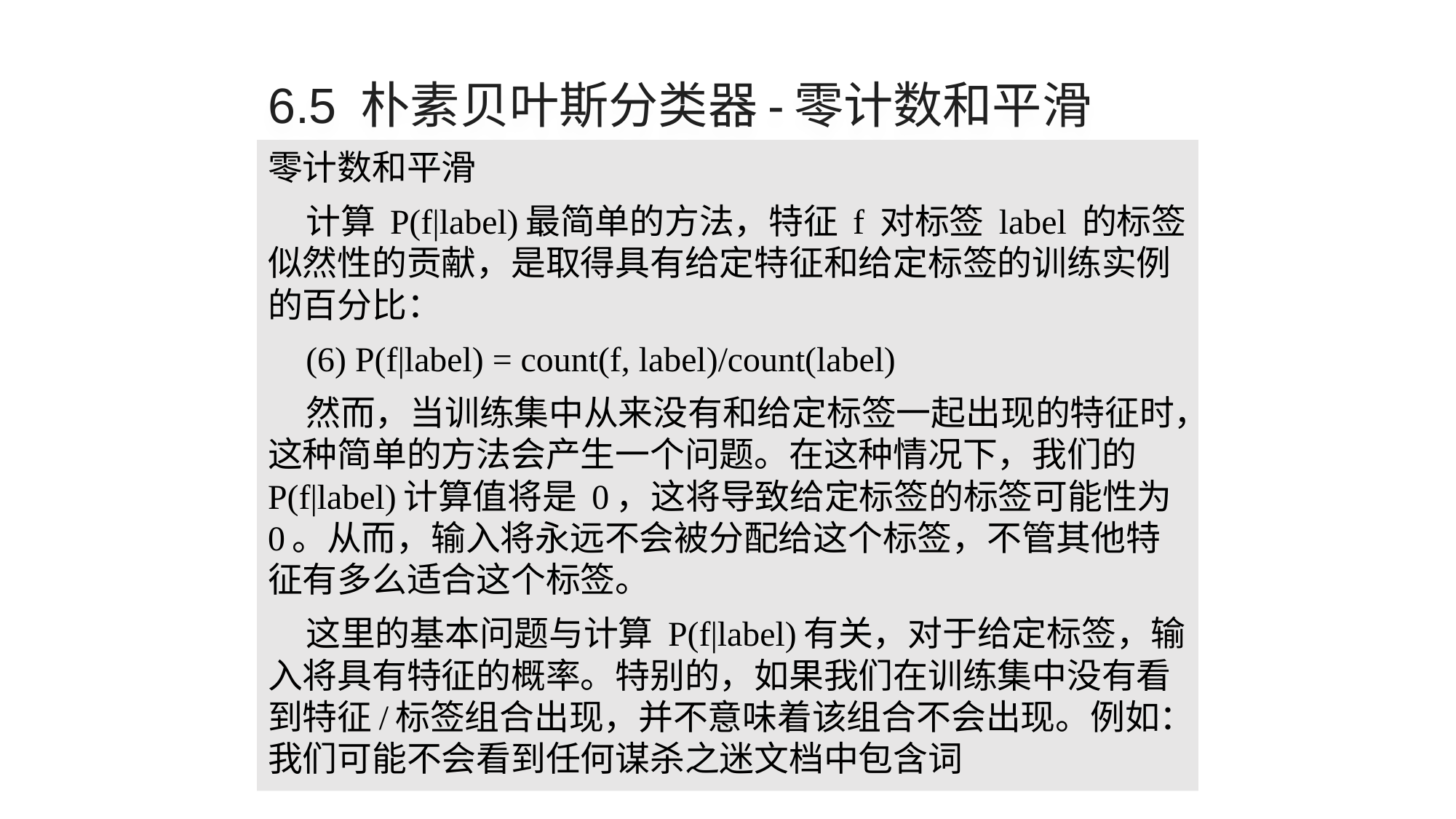

# 6.5 朴素贝叶斯分类器-零计数和平滑
零计数和平滑
计算 P(f|label)最简单的方法，特征 f 对标签 label 的标签似然性的贡献，是取得具有给定特征和给定标签的训练实例的百分比：
(6) P(f|label) = count(f, label)/count(label)
然而，当训练集中从来没有和给定标签一起出现的特征时，这种简单的方法会产生一个问题。在这种情况下，我们的 P(f|label)计算值将是 0，这将导致给定标签的标签可能性为 0。从而，输入将永远不会被分配给这个标签，不管其他特征有多么适合这个标签。
这里的基本问题与计算 P(f|label)有关，对于给定标签，输入将具有特征的概率。特别的，如果我们在训练集中没有看到特征/标签组合出现，并不意味着该组合不会出现。例如：我们可能不会看到任何谋杀之迷文档中包含词